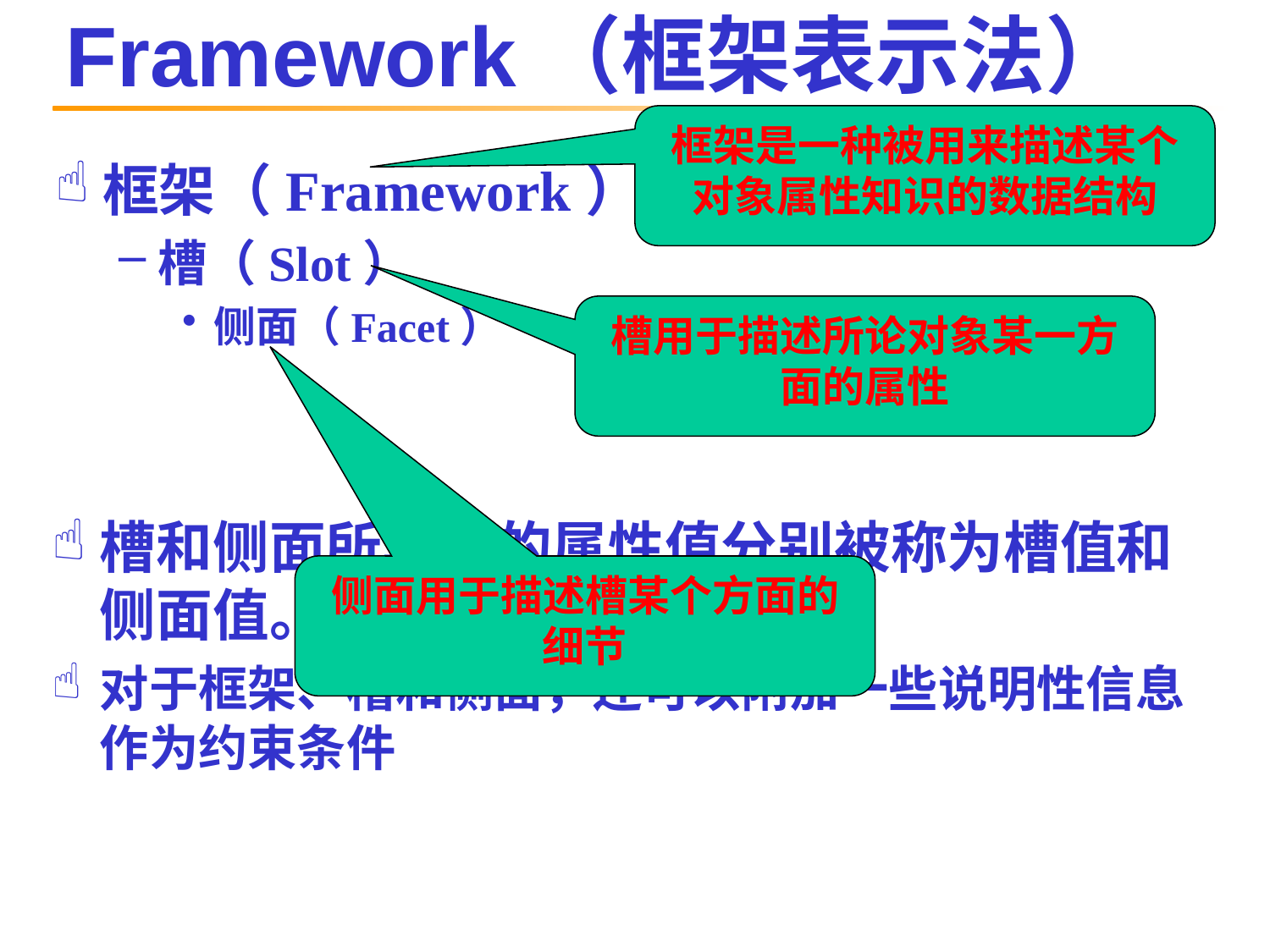

# Framework（框架表示法）
框架是一种被用来描述某个对象属性知识的数据结构
框架（Framework）
槽（Slot）
侧面（Facet）

槽用于描述所论对象某一方面的属性
槽和侧面所具有的属性值分别被称为槽值和侧面值。
对于框架、槽和侧面，还可以附加一些说明性信息作为约束条件
侧面用于描述槽某个方面的细节